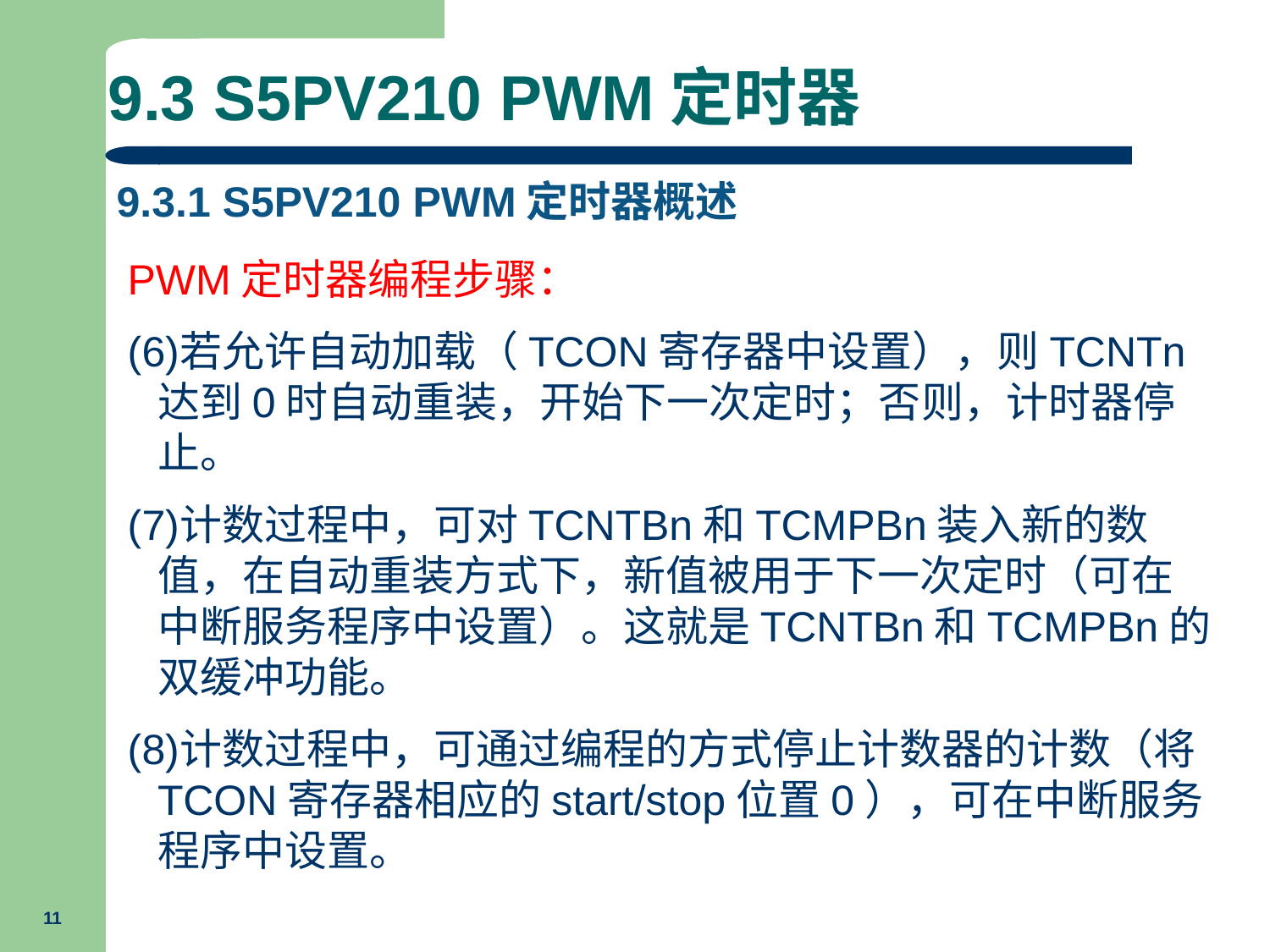

# 9.3 S5PV210 PWM定时器
9.3.1 S5PV210 PWM定时器概述
PWM定时器编程步骤：
若允许自动加载（TCON寄存器中设置），则TCNTn达到0时自动重装，开始下一次定时；否则，计时器停止。
计数过程中，可对TCNTBn和TCMPBn装入新的数值，在自动重装方式下，新值被用于下一次定时（可在中断服务程序中设置）。这就是TCNTBn和TCMPBn的双缓冲功能。
计数过程中，可通过编程的方式停止计数器的计数（将TCON寄存器相应的start/stop位置0），可在中断服务程序中设置。
11